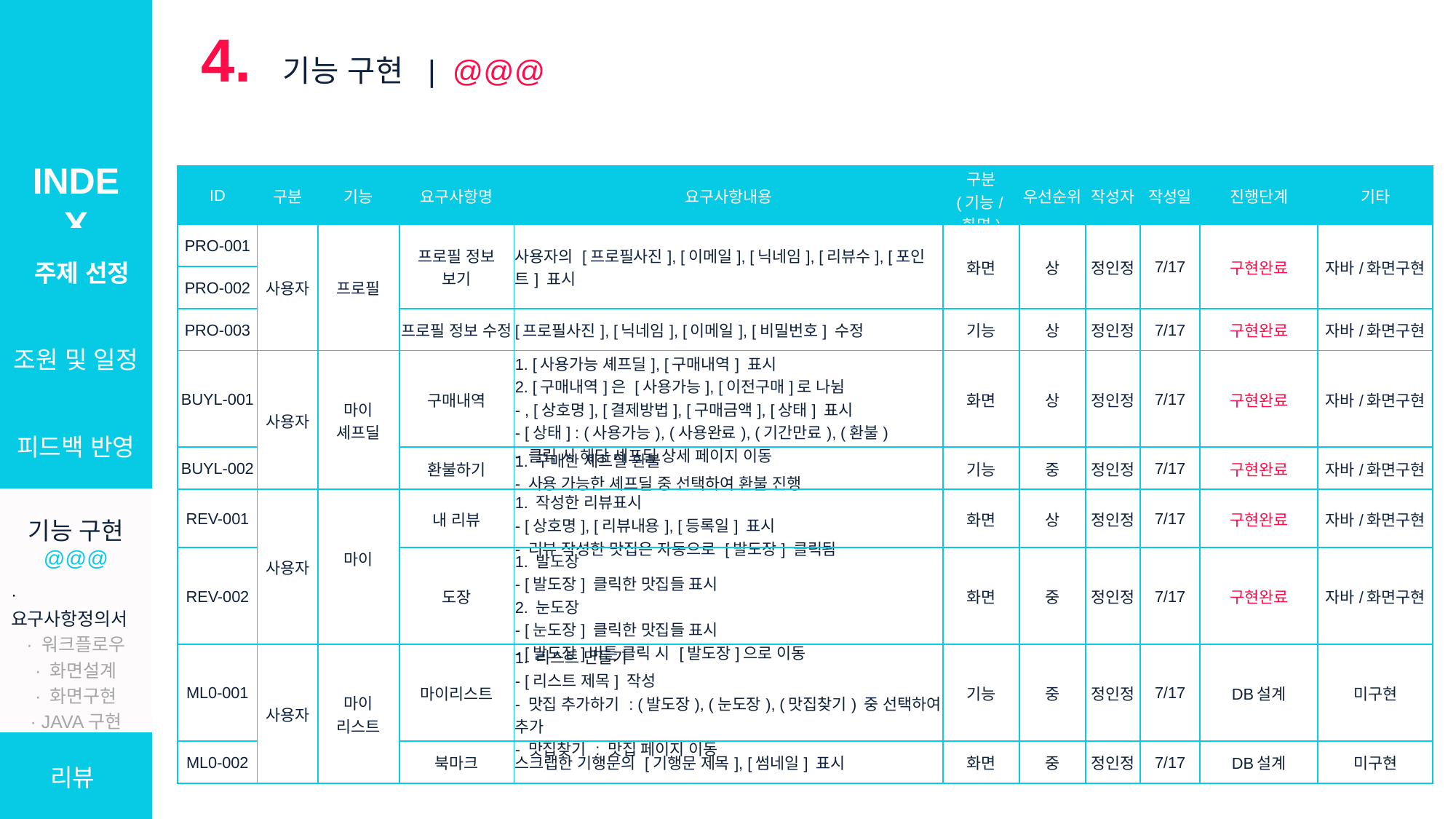

4. 기능 구현  |  @@@
INDEX
| ID | 구분 | 기능 | 요구사항명 | 요구사항내용 | 구분 (기능/화면) | 우선순위 | 작성자 | 작성일 | 진행단계 | 기타 |
| --- | --- | --- | --- | --- | --- | --- | --- | --- | --- | --- |
| PRO-001 | 사용자 | 프로필 | 프로필 정보 보기 | 사용자의 [프로필사진], [이메일], [닉네임], [리뷰수], [포인트] 표시 | 화면 | 상 | 정인정 | 7/17 | 구현완료 | 자바/화면구현 |
| PRO-002 |  |  |  |  |  |  |  |  |  |  |
| PRO-003 |  |  | 프로필 정보 수정 | [프로필사진], [닉네임], [이메일], [비밀번호] 수정 | 기능 | 상 | 정인정 | 7/17 | 구현완료 | 자바/화면구현 |
| BUYL-001 | 사용자 | 마이 셰프딜 | 구매내역 | 1. [사용가능 셰프딜], [구매내역] 표시 2. [구매내역]은 [사용가능], [이전구매]로 나뉨 - , [상호명], [결제방법], [구매금액], [상태] 표시 - [상태] : (사용가능), (사용완료), (기간만료), (환불) - 클릭 시 해당 셰프딜 상세 페이지 이동 | 화면 | 상 | 정인정 | 7/17 | 구현완료 | 자바/화면구현 |
| BUYL-002 |  |  | 환불하기 | 1. 구매한 셰프딜 환불 - 사용 가능한 셰프딜 중 선택하여 환불 진행 | 기능 | 중 | 정인정 | 7/17 | 구현완료 | 자바/화면구현 |
| REV-001 | 사용자 | 마이 | 내 리뷰 | 1. 작성한 리뷰표시 - [상호명], [리뷰내용], [등록일] 표시 - 리뷰 작성한 맛집은 자동으로 [발도장] 클릭됨 | 화면 | 상 | 정인정 | 7/17 | 구현완료 | 자바/화면구현 |
| REV-002 |  |  | 도장 | 1. 발도장 - [발도장] 클릭한 맛집들 표시 2. 눈도장 - [눈도장] 클릭한 맛집들 표시 - [발도장]버튼 클릭 시 [발도장]으로 이동 | 화면 | 중 | 정인정 | 7/17 | 구현완료 | 자바/화면구현 |
| ML0-001 | 사용자 | 마이 리스트 | 마이리스트 | 1. 리스트 만들기 - [리스트 제목] 작성 - 맛집 추가하기 : (발도장), (눈도장), (맛집찾기) 중 선택하여 추가 - 맛집찾기 : 맛집 페이지 이동 | 기능 | 중 | 정인정 | 7/17 | DB설계 | 미구현 |
| ML0-002 |  |  | 북마크 | 스크랩한 기행문의 [기행문 제목], [썸네일] 표시 | 화면 | 중 | 정인정 | 7/17 | DB설계 | 미구현 |
| 주제 선정 |
| --- |
| 조원 및 일정 |
| 피드백 반영 |
| 기능 구현 @@@ · 요구사항정의서 · 워크플로우 · 화면설계 · 화면구현 · JAVA구현 |
| 리뷰 |